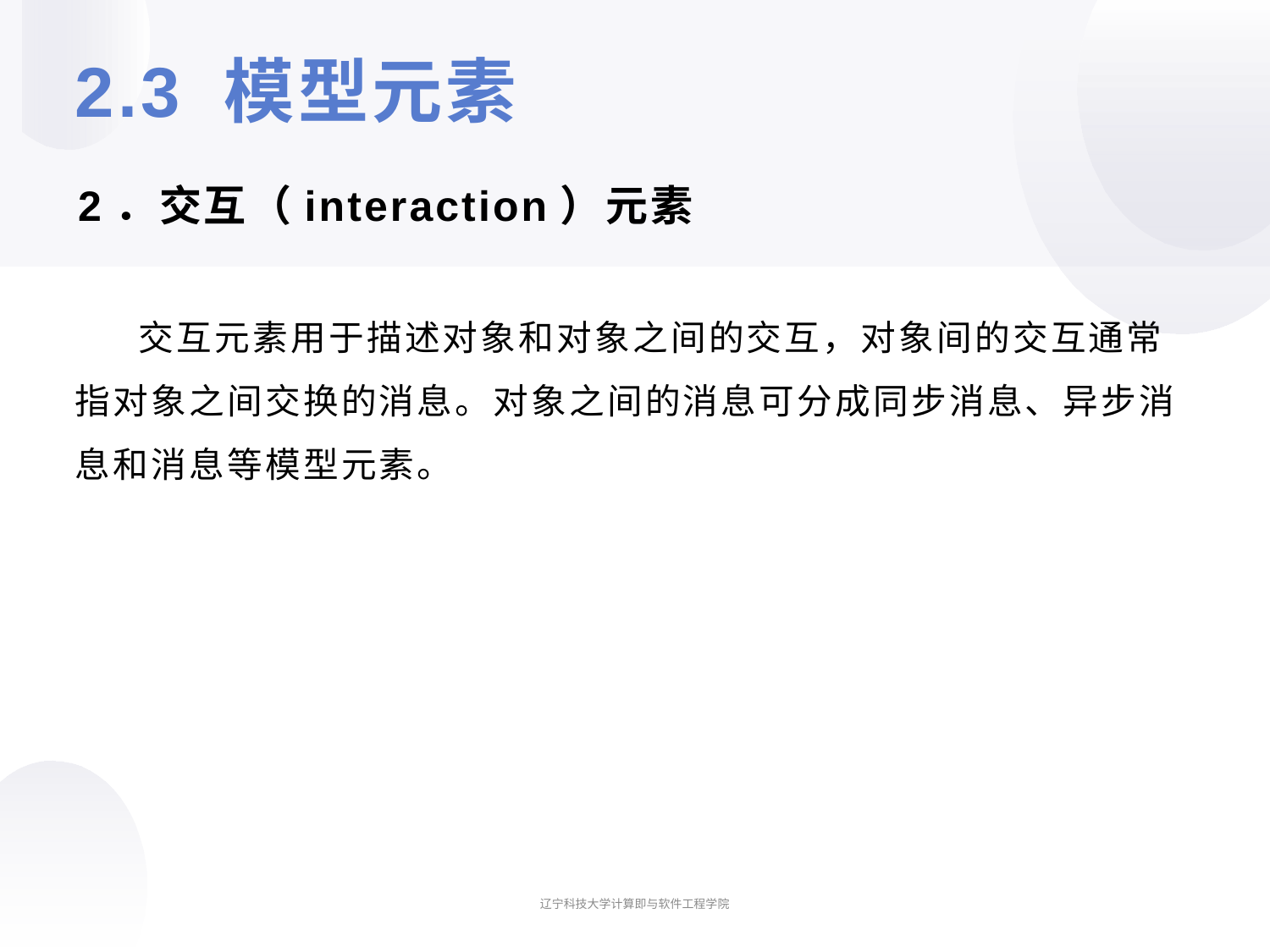

# 2.3 模型元素
2．交互（interaction）元素
交互元素用于描述对象和对象之间的交互，对象间的交互通常指对象之间交换的消息。对象之间的消息可分成同步消息、异步消息和消息等模型元素。

辽宁科技大学计算即与软件工程学院
53